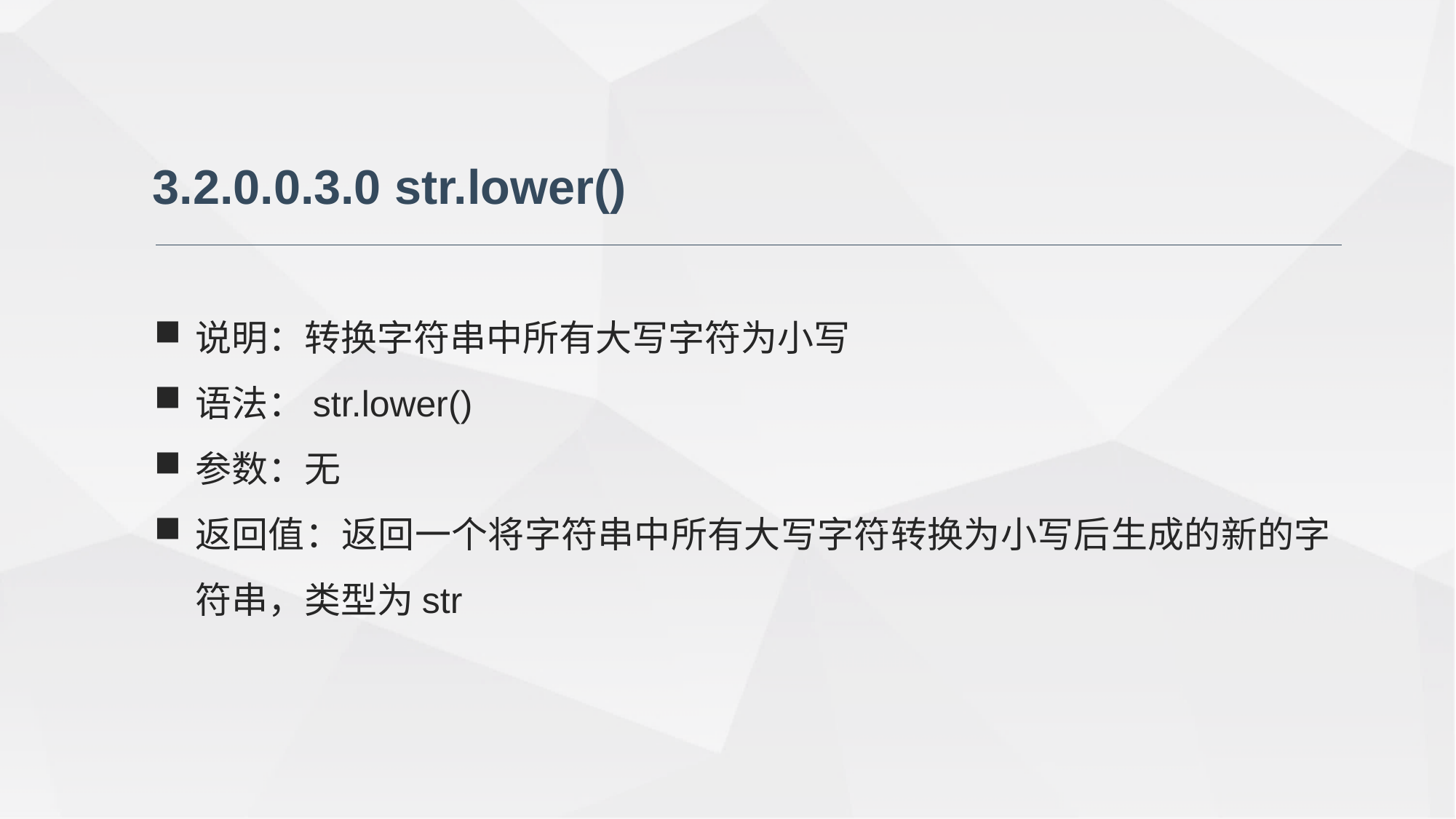

3.2.0.0.3.0 str.lower()
说明：转换字符串中所有大写字符为小写
语法：str.lower()
参数：无
返回值：返回一个将字符串中所有大写字符转换为小写后生成的新的字符串，类型为str